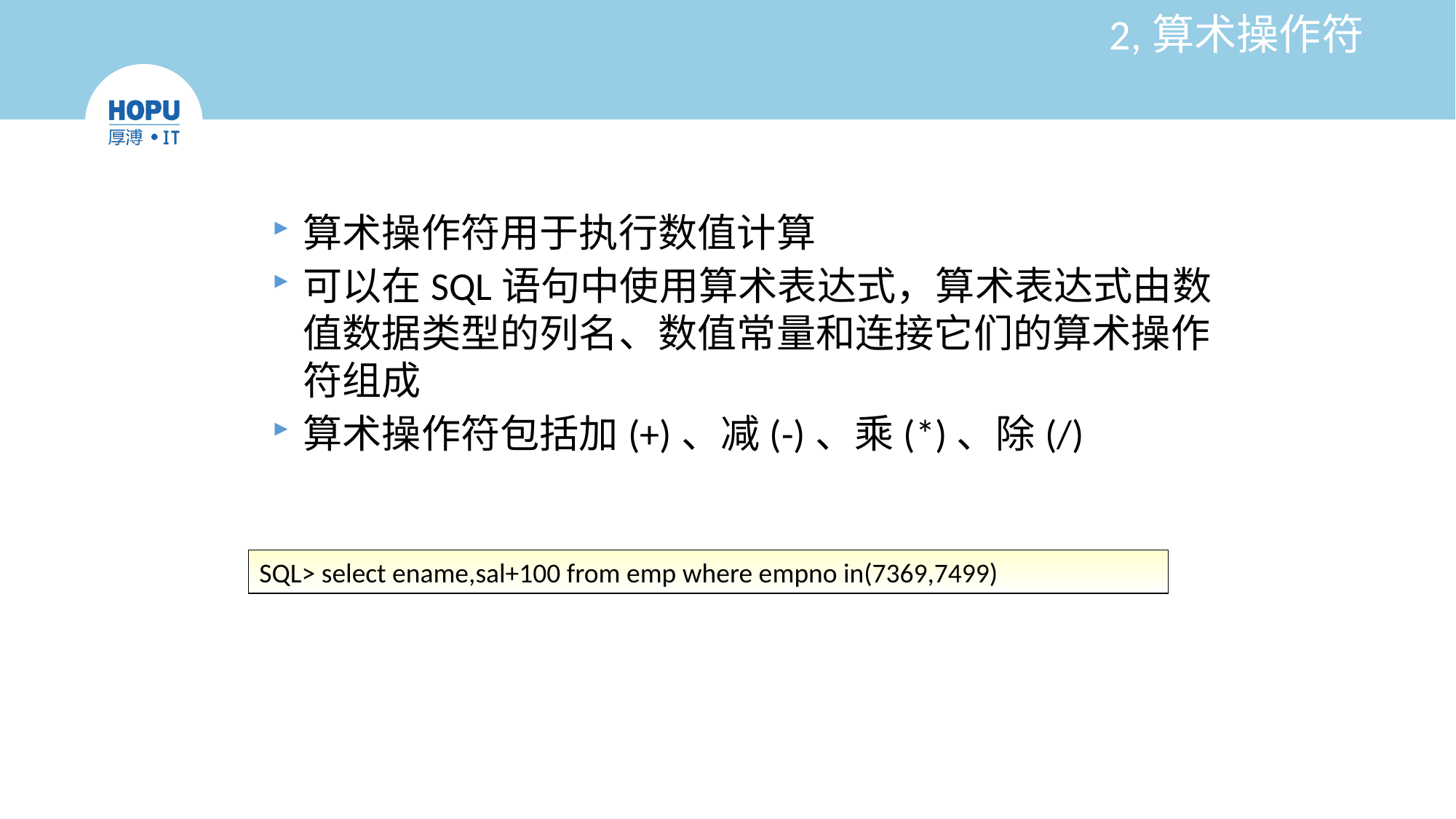

# 2,算术操作符
算术操作符用于执行数值计算
可以在SQL语句中使用算术表达式，算术表达式由数值数据类型的列名、数值常量和连接它们的算术操作符组成
算术操作符包括加(+)、减(-)、乘(*)、除(/)
SQL> select ename,sal+100 from emp where empno in(7369,7499)